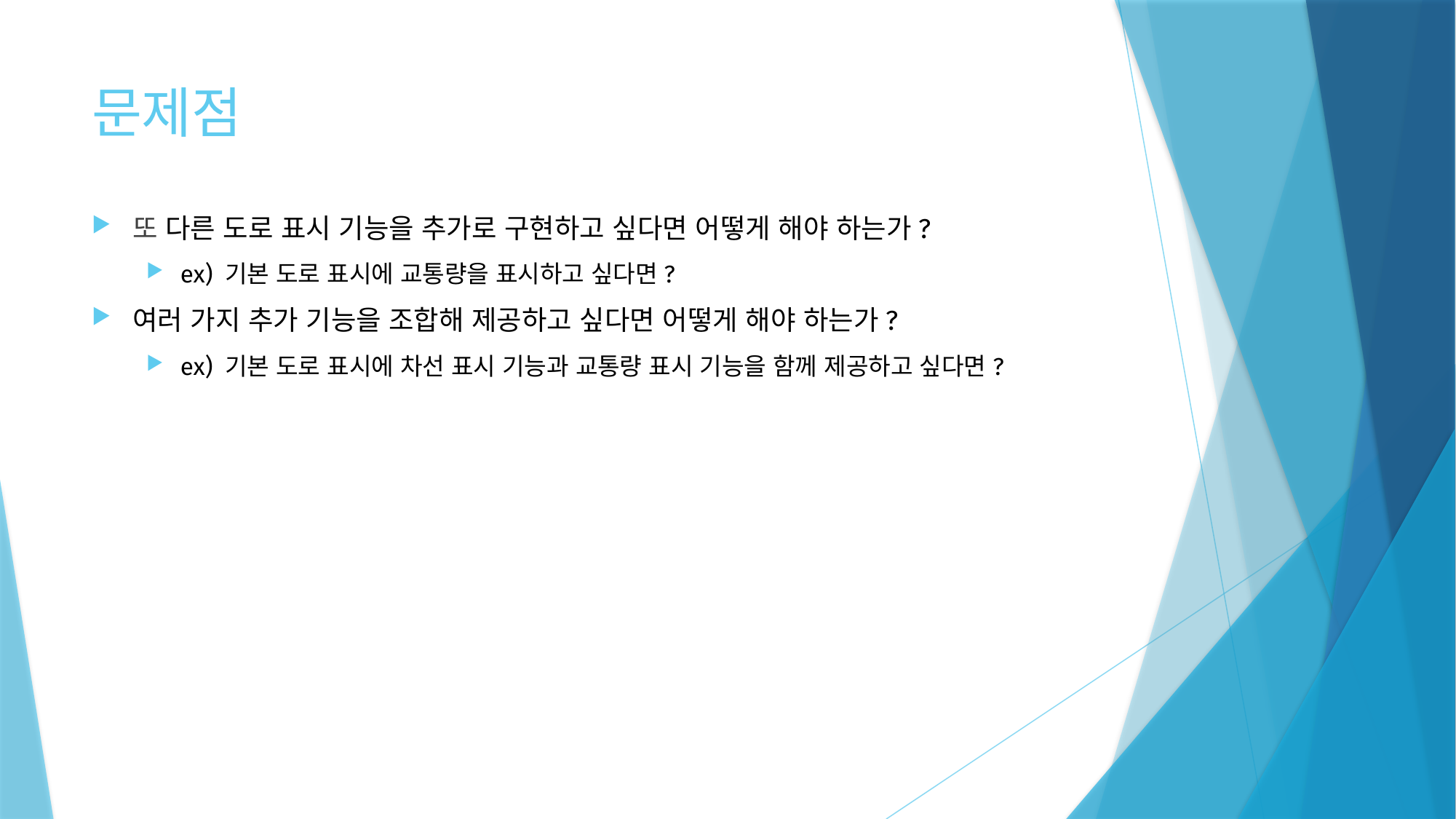

# 문제점
또 다른 도로 표시 기능을 추가로 구현하고 싶다면 어떻게 해야 하는가?
ex) 기본 도로 표시에 교통량을 표시하고 싶다면?
여러 가지 추가 기능을 조합해 제공하고 싶다면 어떻게 해야 하는가?
ex) 기본 도로 표시에 차선 표시 기능과 교통량 표시 기능을 함께 제공하고 싶다면?